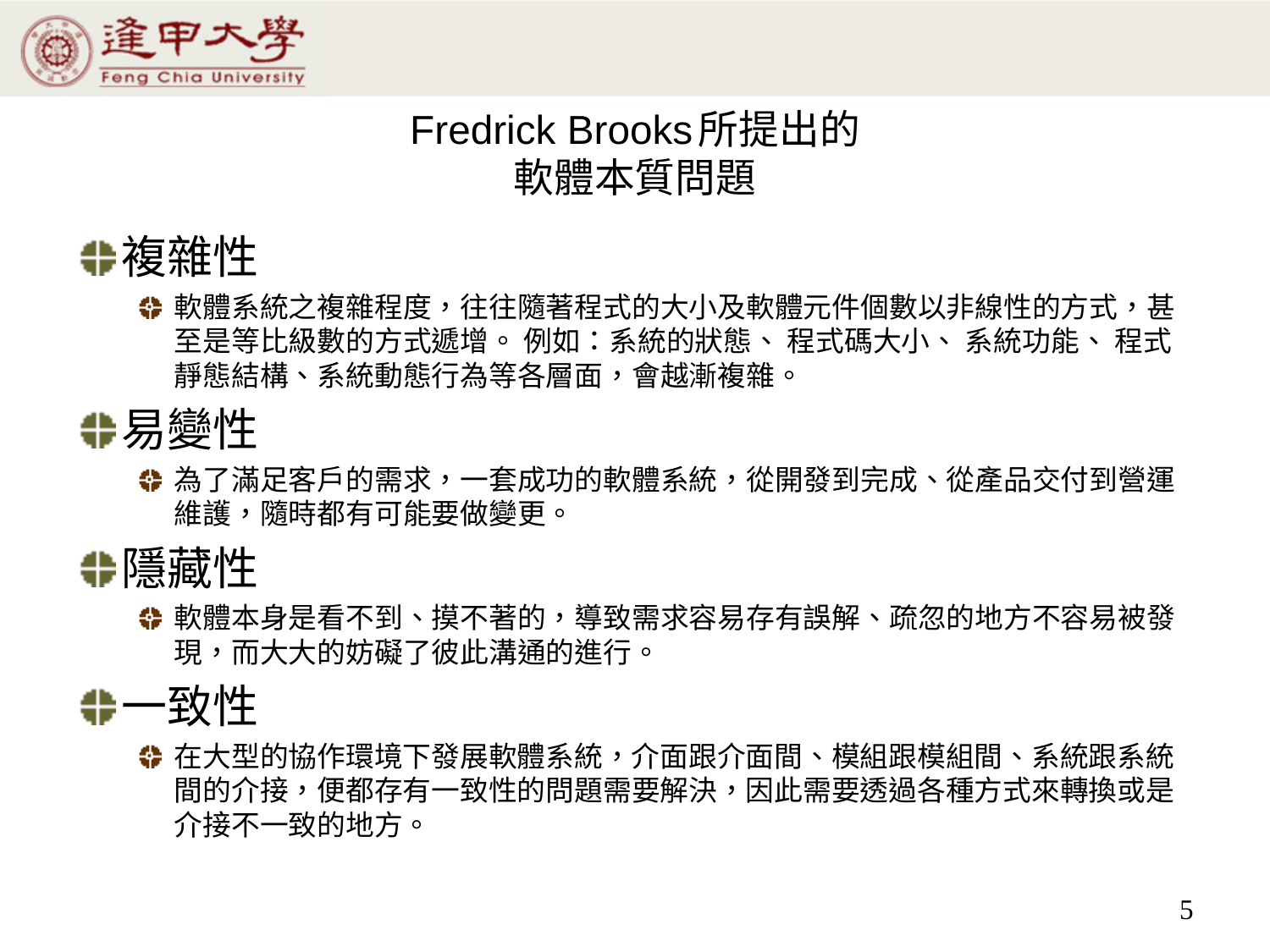

# Fredrick Brooks所提出的 軟體本質問題
複雜性
軟體系統之複雜程度，往往隨著程式的大小及軟體元件個數以非線性的方式，甚至是等比級數的方式遞增。 例如：系統的狀態、 程式碼大小、 系統功能、 程式靜態結構、系統動態行為等各層面，會越漸複雜。
易變性
為了滿足客戶的需求，一套成功的軟體系統，從開發到完成、從產品交付到營運維護，隨時都有可能要做變更。
隱藏性
軟體本身是看不到、摸不著的，導致需求容易存有誤解、疏忽的地方不容易被發現，而大大的妨礙了彼此溝通的進行。
一致性
在大型的協作環境下發展軟體系統，介面跟介面間、模組跟模組間、系統跟系統間的介接，便都存有一致性的問題需要解決，因此需要透過各種方式來轉換或是介接不一致的地方。
5